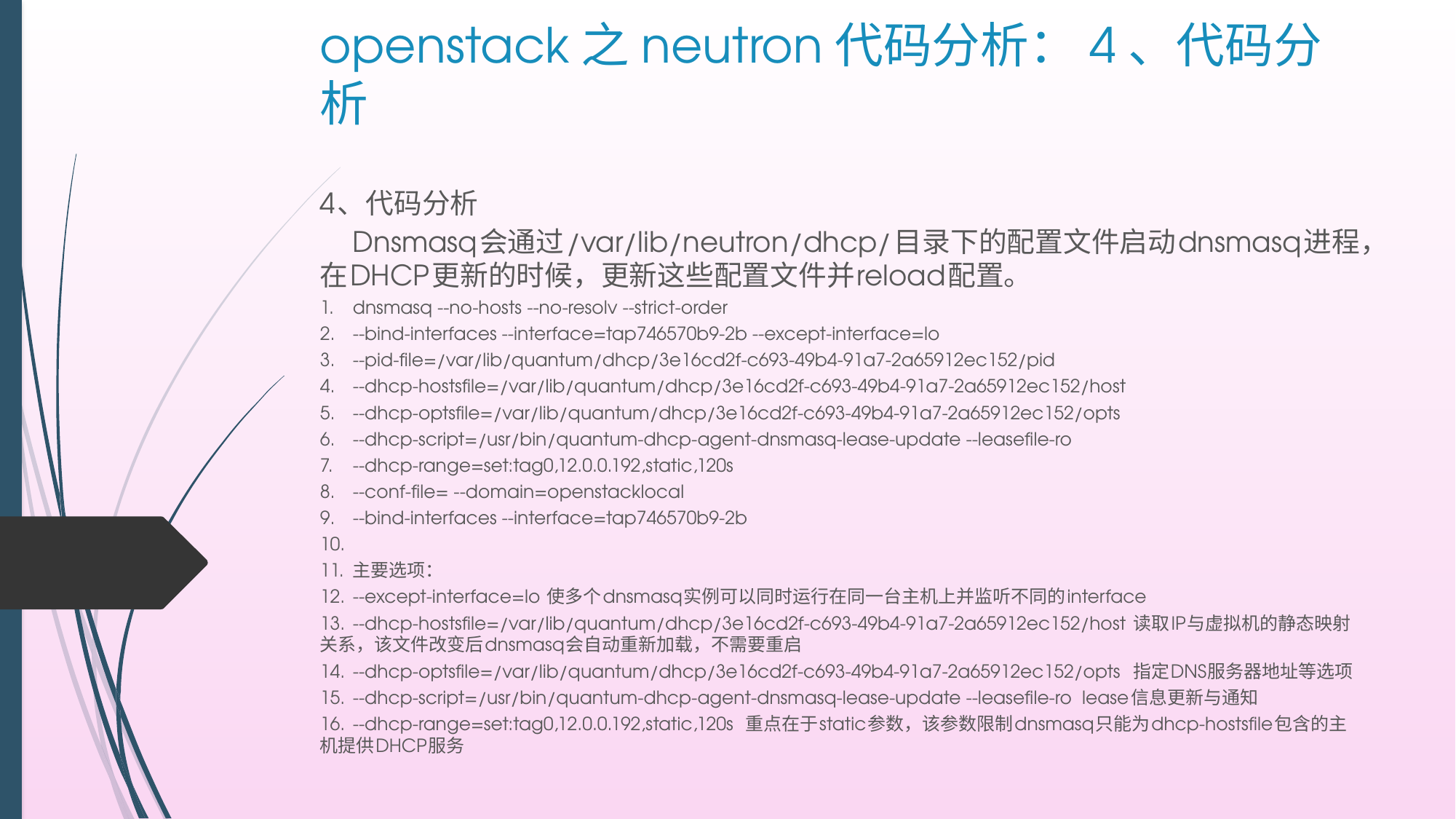

# openstack之neutron代码分析：4、代码分析
4、代码分析
	Dnsmasq会通过/var/lib/neutron/dhcp/目录下的配置文件启动dnsmasq进程，在DHCP更新的时候，更新这些配置文件并reload配置。
1.	dnsmasq --no-hosts --no-resolv --strict-order
2.	--bind-interfaces --interface=tap746570b9-2b --except-interface=lo
3.	--pid-file=/var/lib/quantum/dhcp/3e16cd2f-c693-49b4-91a7-2a65912ec152/pid
4.	--dhcp-hostsfile=/var/lib/quantum/dhcp/3e16cd2f-c693-49b4-91a7-2a65912ec152/host
5.	--dhcp-optsfile=/var/lib/quantum/dhcp/3e16cd2f-c693-49b4-91a7-2a65912ec152/opts
6.	--dhcp-script=/usr/bin/quantum-dhcp-agent-dnsmasq-lease-update --leasefile-ro
7.	--dhcp-range=set:tag0,12.0.0.192,static,120s
8.	--conf-file= --domain=openstacklocal
9.	--bind-interfaces --interface=tap746570b9-2b
10.
11.	主要选项：
12.	--except-interface=lo 使多个dnsmasq实例可以同时运行在同一台主机上并监听不同的interface
13.	--dhcp-hostsfile=/var/lib/quantum/dhcp/3e16cd2f-c693-49b4-91a7-2a65912ec152/host 读取IP与虚拟机的静态映射关系，该文件改变后dnsmasq会自动重新加载，不需要重启
14.	--dhcp-optsfile=/var/lib/quantum/dhcp/3e16cd2f-c693-49b4-91a7-2a65912ec152/opts  指定DNS服务器地址等选项
15.	--dhcp-script=/usr/bin/quantum-dhcp-agent-dnsmasq-lease-update --leasefile-ro  lease信息更新与通知
16.	--dhcp-range=set:tag0,12.0.0.192,static,120s  重点在于static参数，该参数限制dnsmasq只能为dhcp-hostsfile包含的主机提供DHCP服务